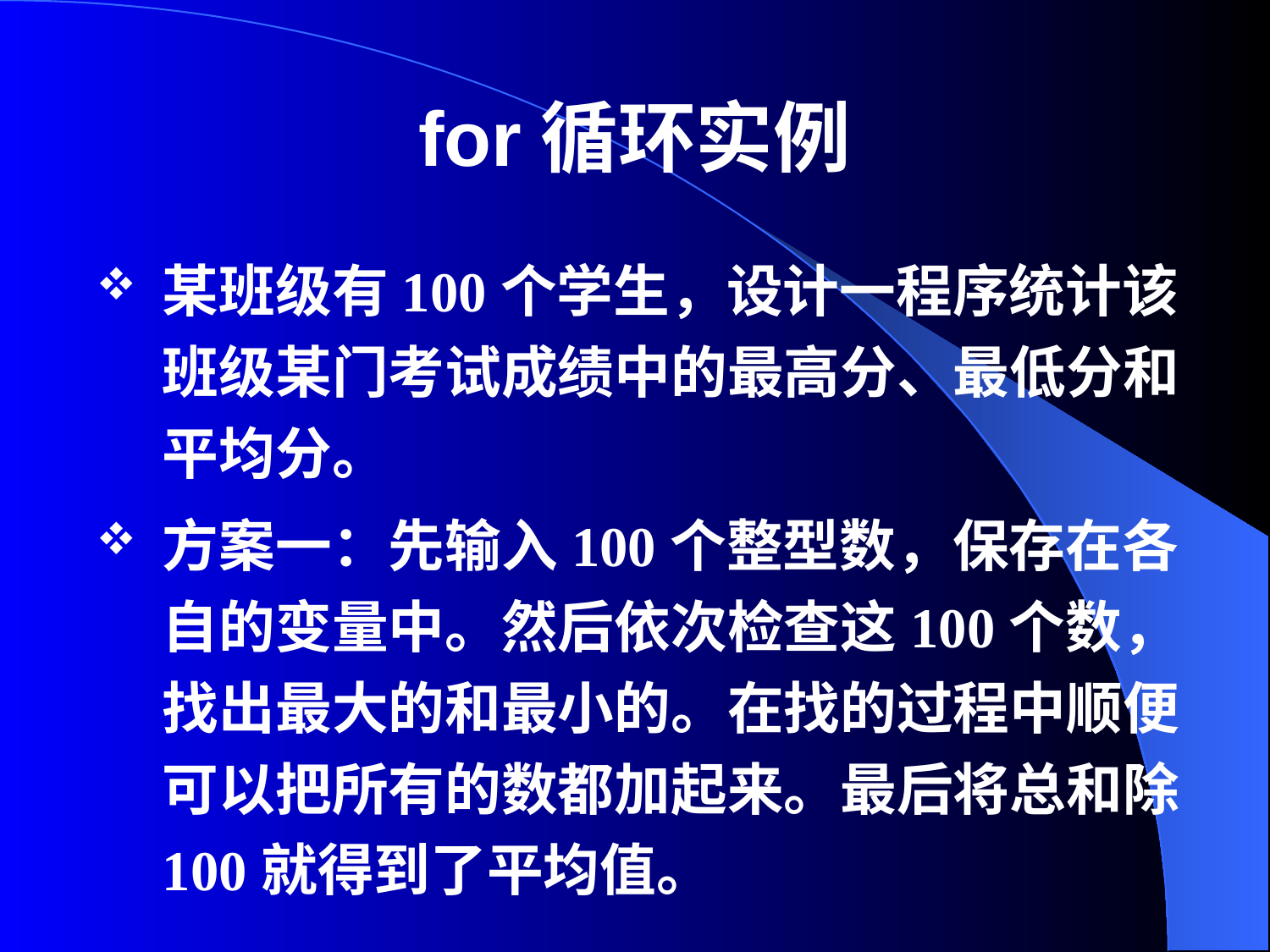

# for循环实例
某班级有100个学生，设计一程序统计该班级某门考试成绩中的最高分、最低分和平均分。
方案一：先输入100个整型数，保存在各自的变量中。然后依次检查这100个数，找出最大的和最小的。在找的过程中顺便可以把所有的数都加起来。最后将总和除100就得到了平均值。